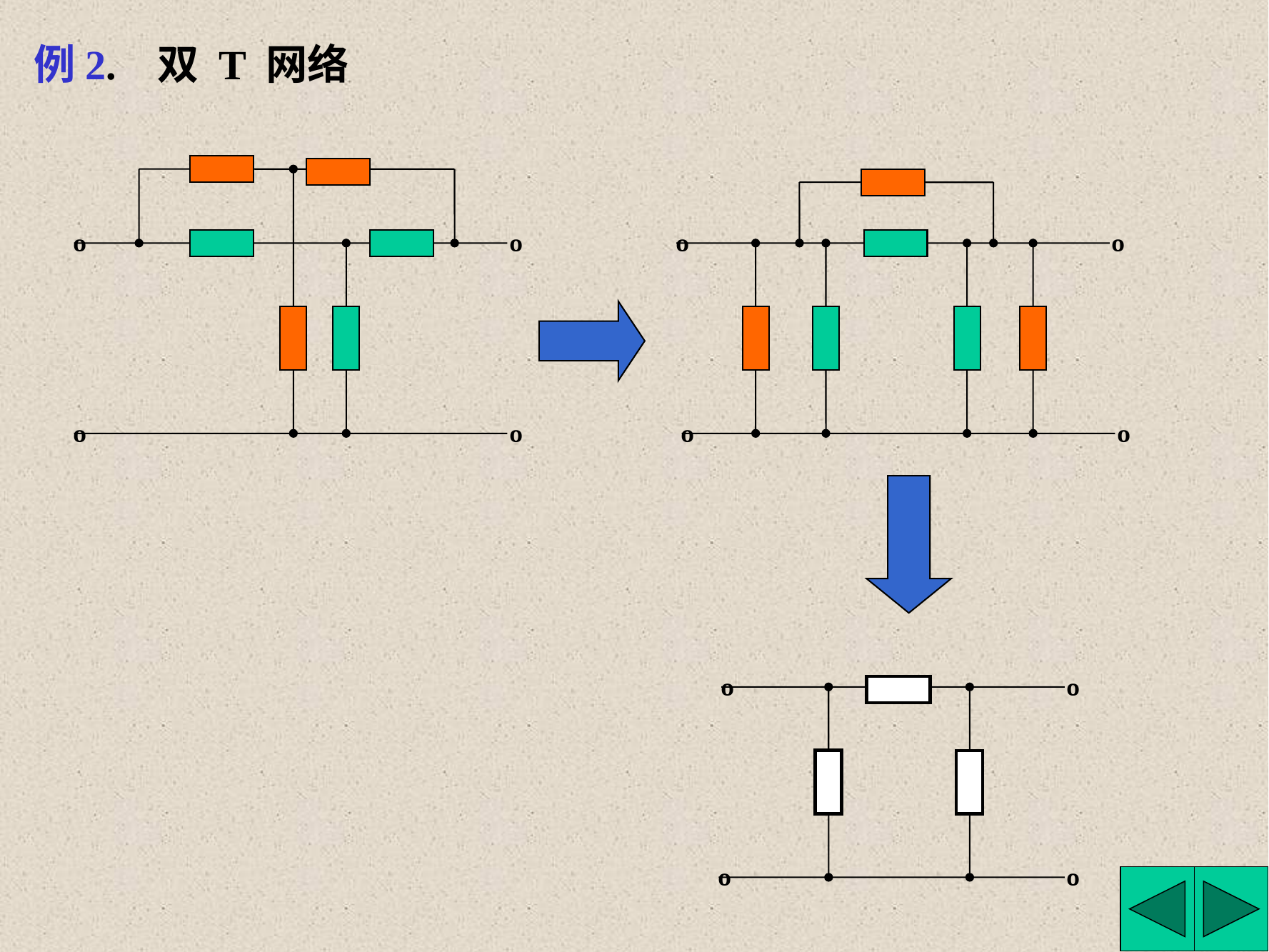

例2.   双 T 网络

º
º

º
º

º
º

º
º

º
º

º
º